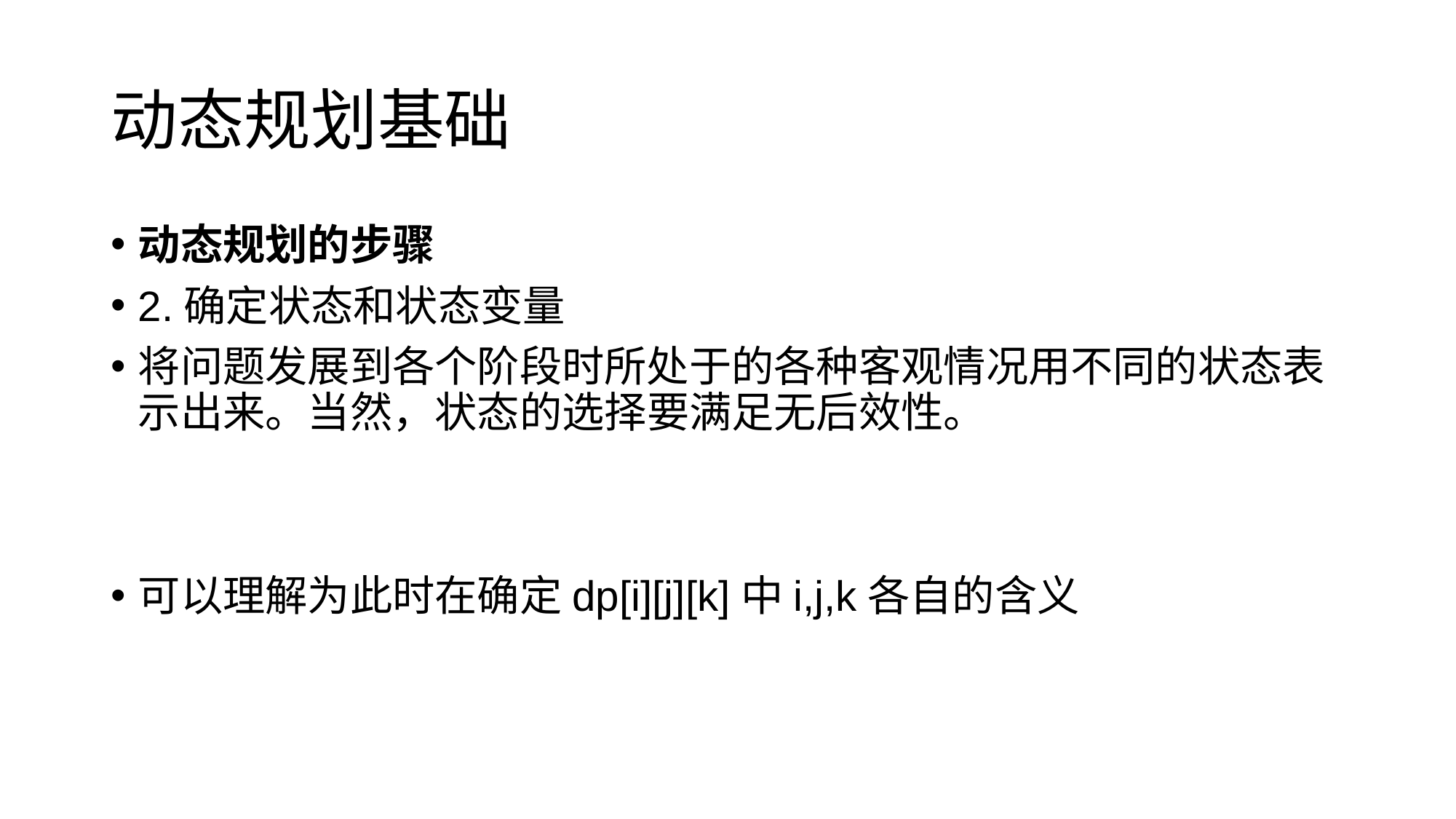

# 动态规划基础
动态规划的步骤
2.确定状态和状态变量
将问题发展到各个阶段时所处于的各种客观情况用不同的状态表示出来。当然，状态的选择要满足无后效性。

可以理解为此时在确定dp[i][j][k]中i,j,k各自的含义